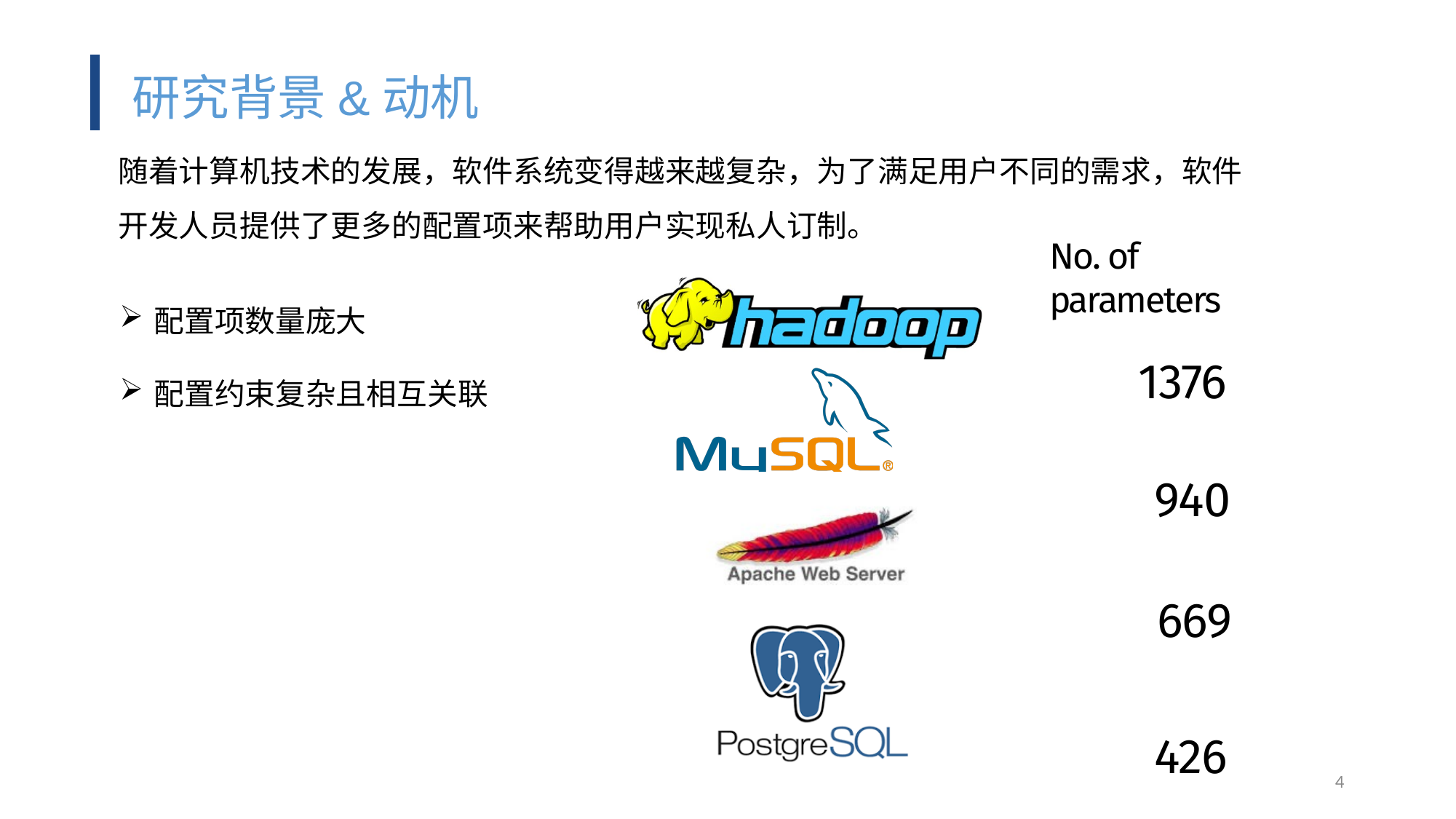

研究背景&动机
随着计算机技术的发展，软件系统变得越来越复杂，为了满足用户不同的需求，软件开发人员提供了更多的配置项来帮助用户实现私人订制。
No. of parameters
1376

940

669

426

配置项数量庞大

配置约束复杂且相互关联

4